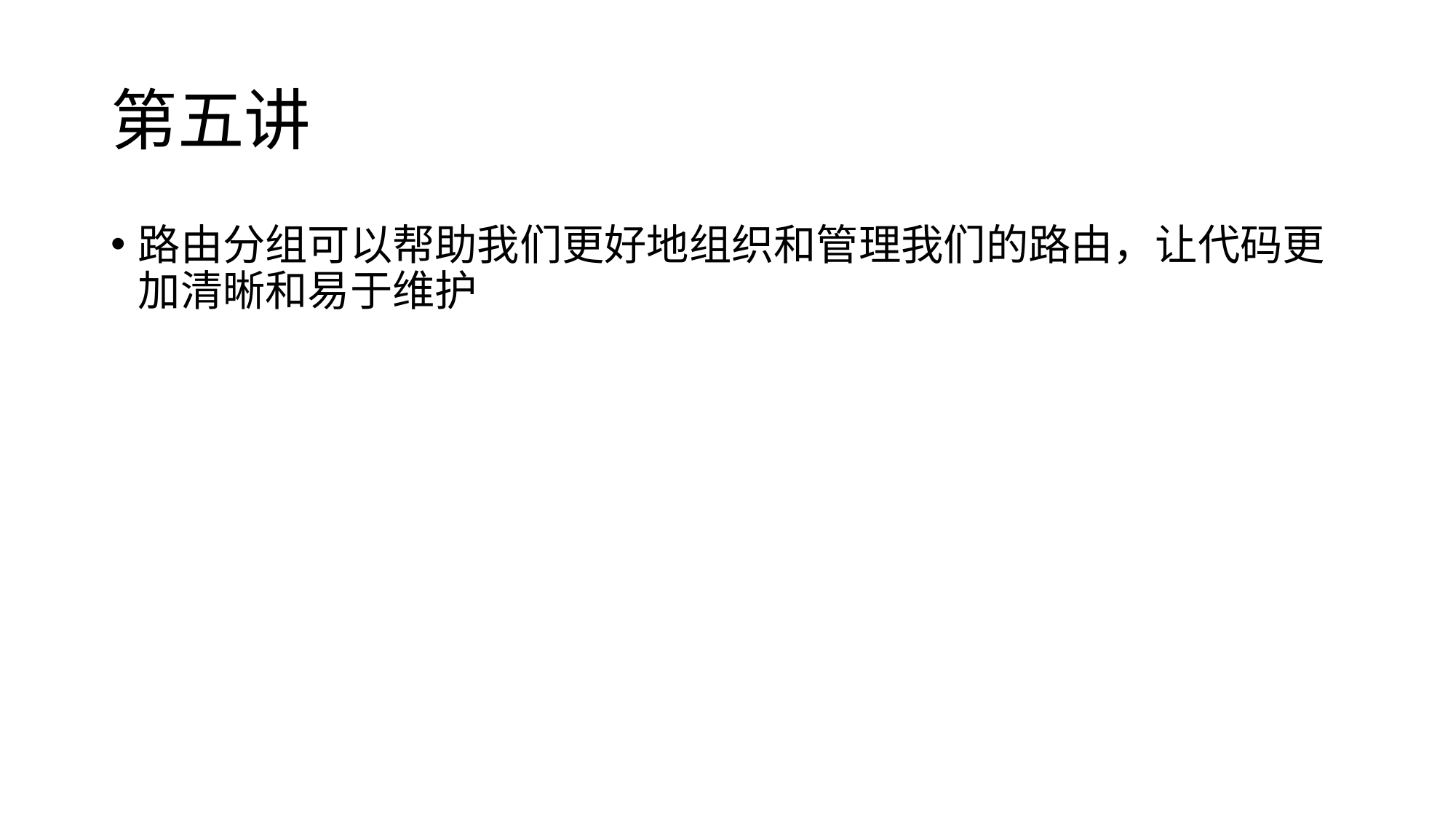

# 第五讲
路由分组可以帮助我们更好地组织和管理我们的路由，让代码更加清晰和易于维护